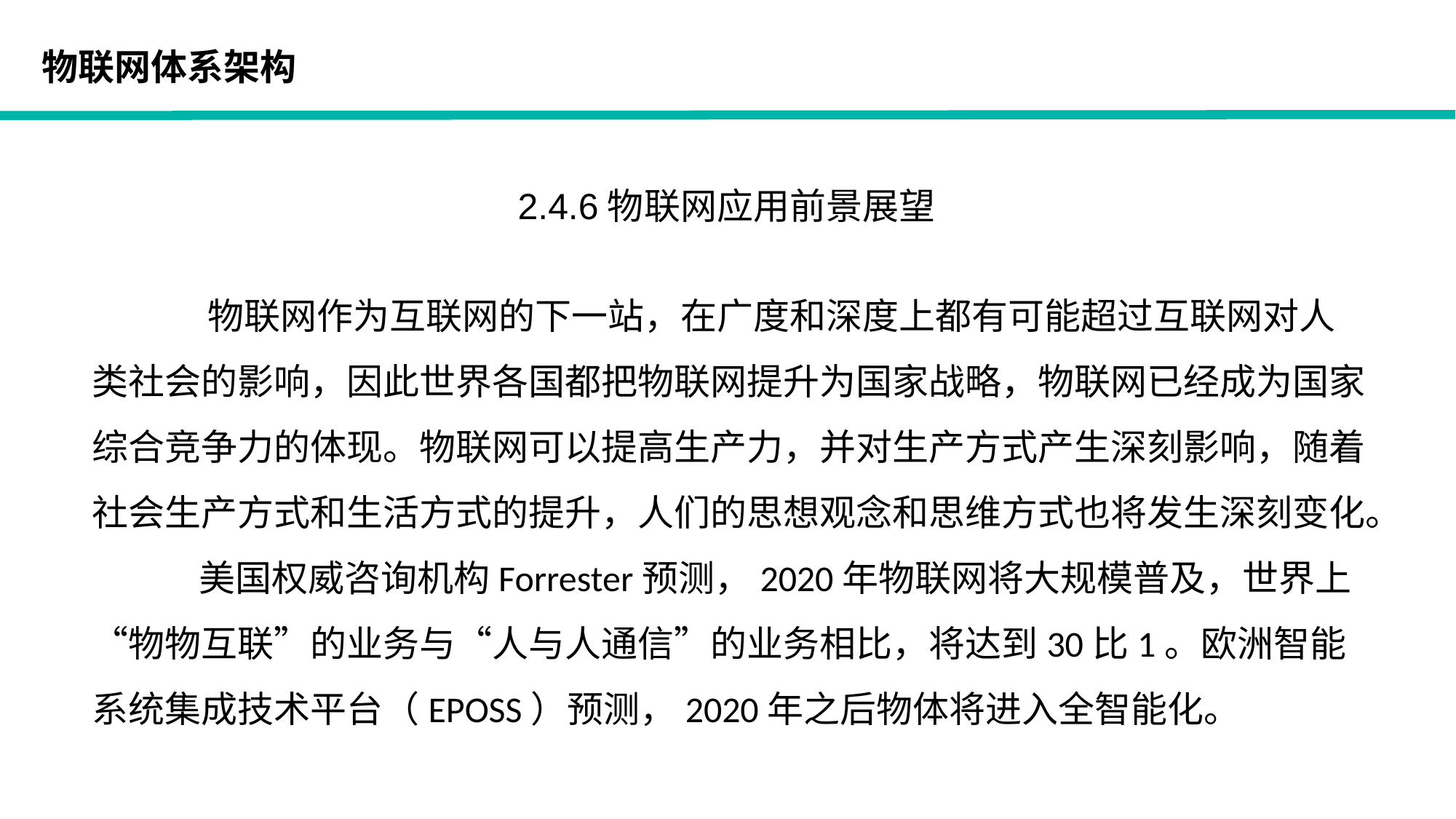

2.4.6物联网应用前景展望
​物联网作为互联网的下一站，在广度和深度上都有可能超过互联网对人类社会的影响，因此世界各国都把物联网提升为国家战略，物联网已经成为国家综合竞争力的体现。物联网可以提高生产力，并对生产方式产生深刻影响，随着社会生产方式和生活方式的提升，人们的思想观念和思维方式也将发生深刻变化。
美国权威咨询机构Forrester预测，2020年物联网将大规模普及，世界上“物物互联”的业务与“人与人通信”的业务相比，将达到30比1。欧洲智能系统集成技术平台（EPOSS）预测，2020年之后物体将进入全智能化。